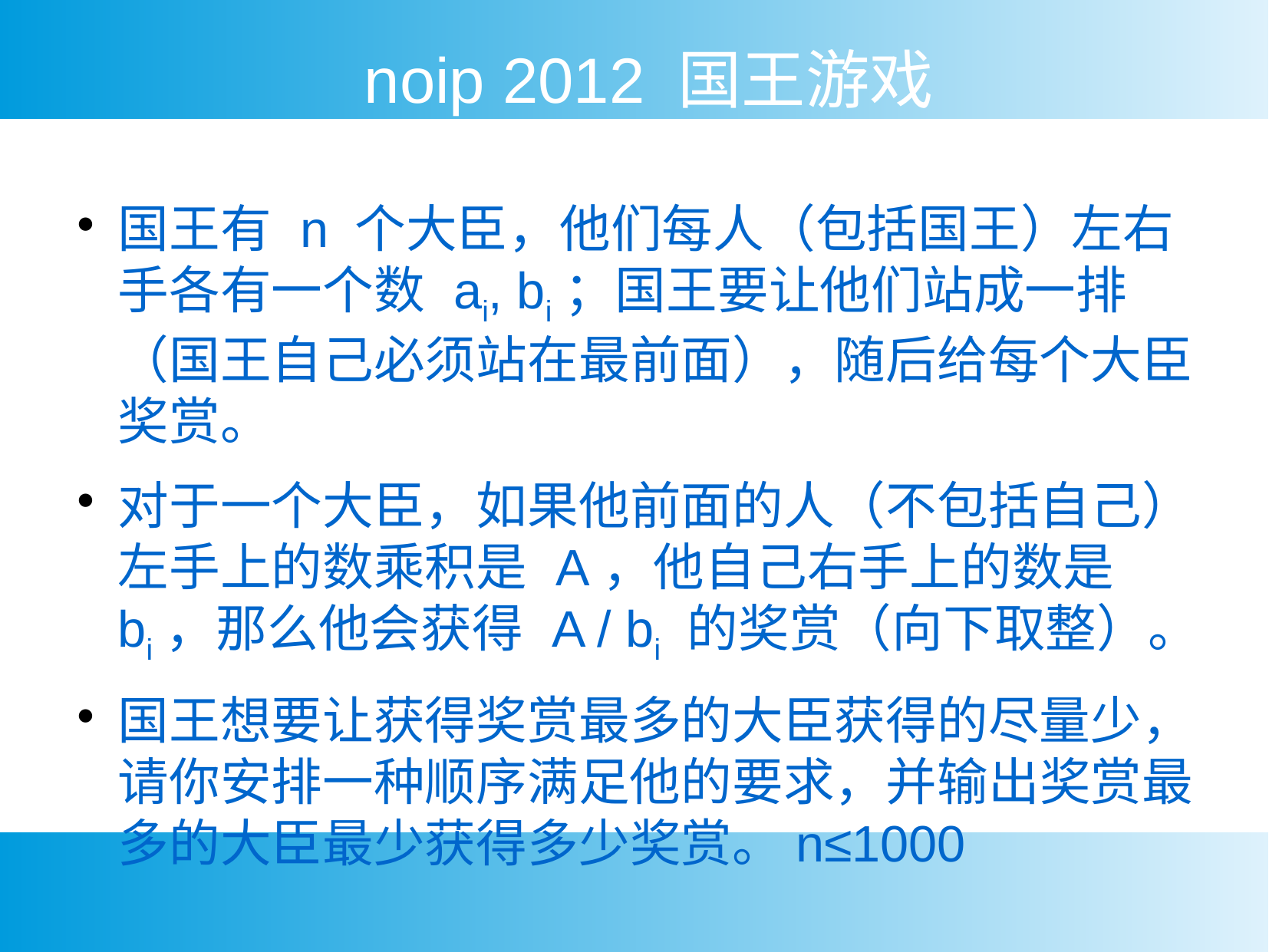

noip 2012 国王游戏
国王有 n 个大臣，他们每人（包括国王）左右手各有一个数 ai, bi；国王要让他们站成一排（国王自己必须站在最前面），随后给每个大臣奖赏。
对于一个大臣，如果他前面的人（不包括自己）左手上的数乘积是 A，他自己右手上的数是 bi，那么他会获得 A / bi 的奖赏（向下取整）。
国王想要让获得奖赏最多的大臣获得的尽量少，请你安排一种顺序满足他的要求，并输出奖赏最多的大臣最少获得多少奖赏。n≤1000